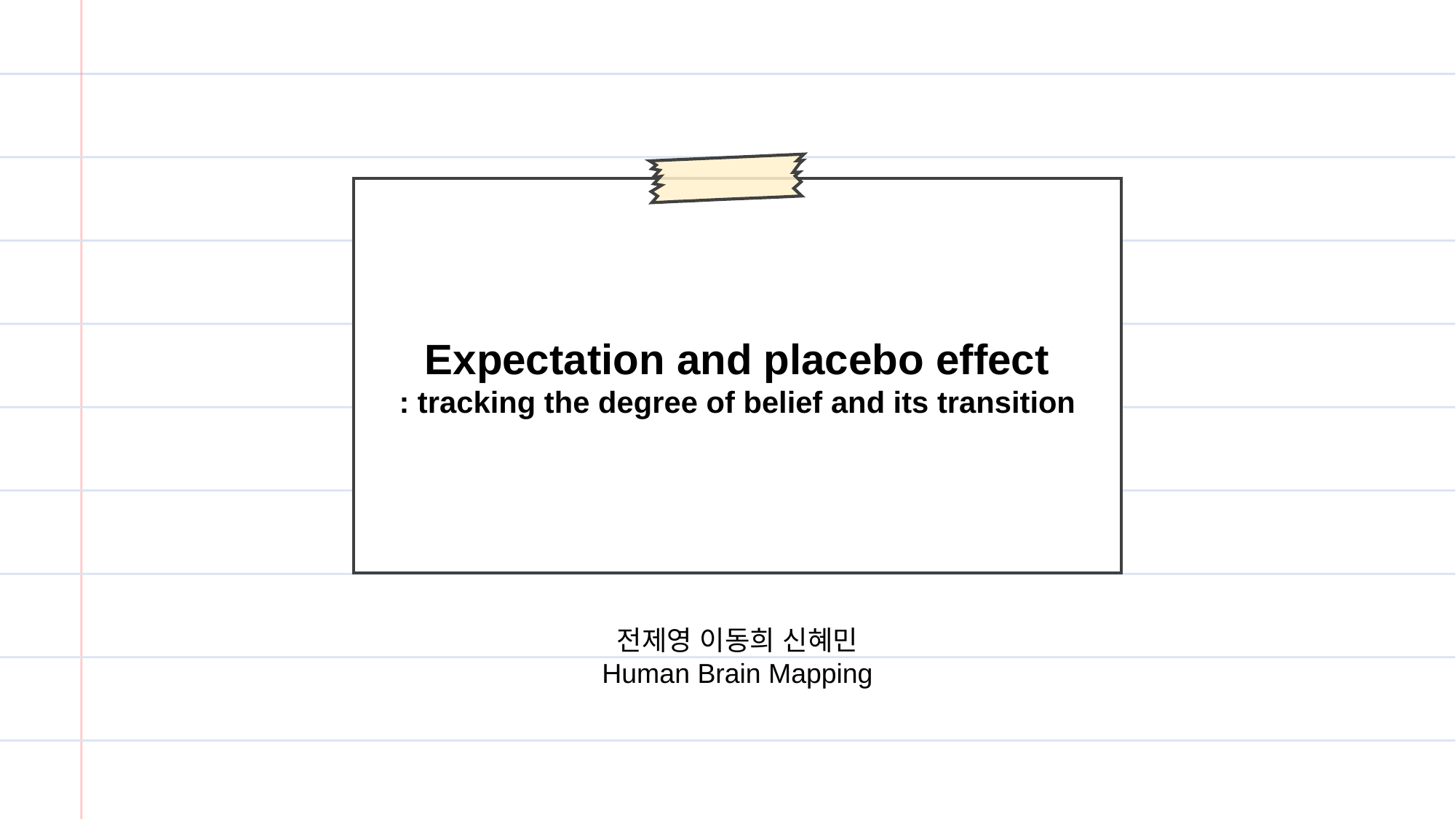

Expectation and placebo effect
: tracking the degree of belief and its transition
전제영 이동희 신혜민
Human Brain Mapping